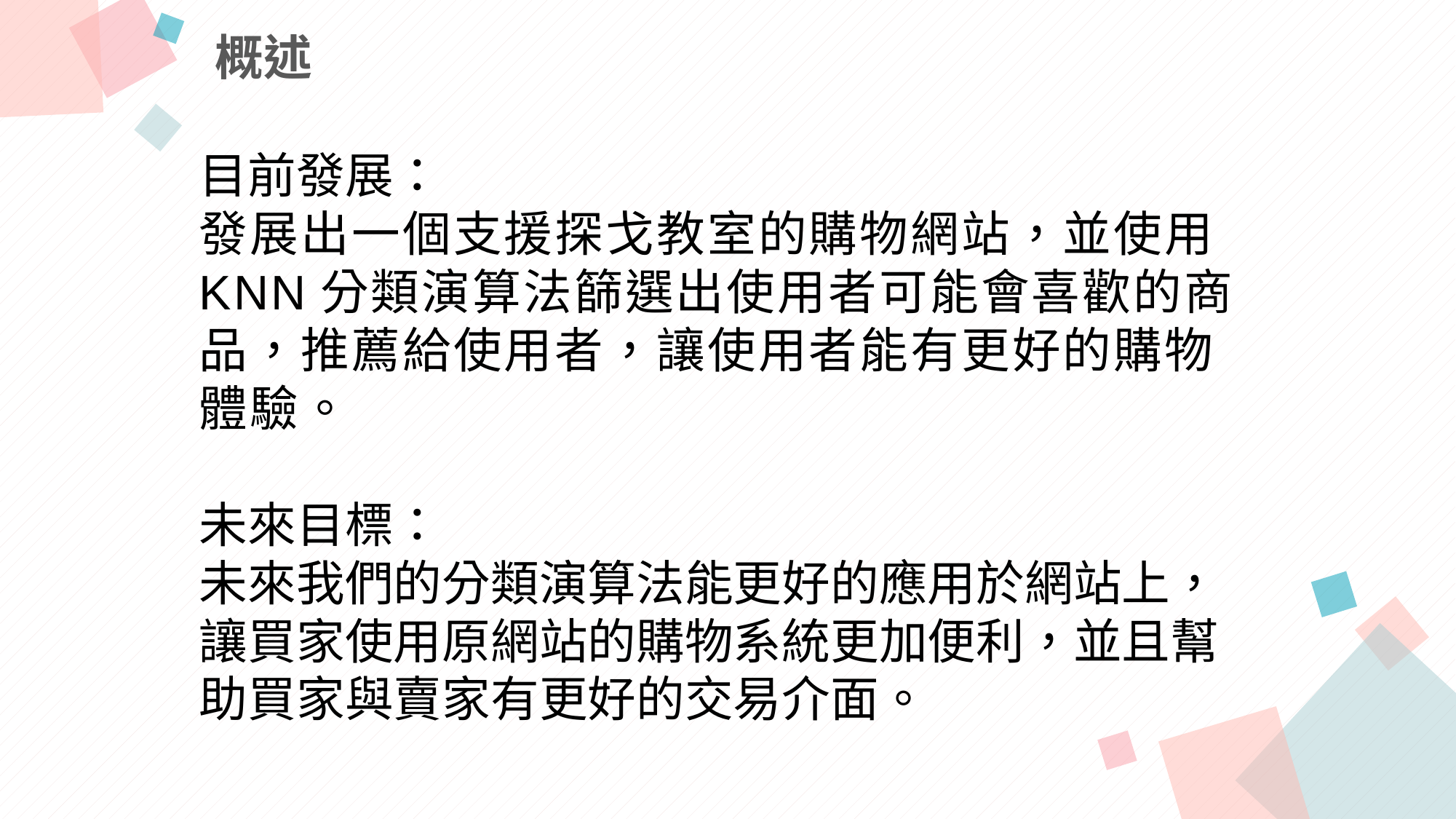

概述
目前發展：
發展出一個支援探戈教室的購物網站，並使用KNN分類演算法篩選出使用者可能會喜歡的商品，推薦給使用者，讓使用者能有更好的購物體驗。

未來目標：
未來我們的分類演算法能更好的應用於網站上，讓買家使用原網站的購物系統更加便利，並且幫助買家與賣家有更好的交易介面。